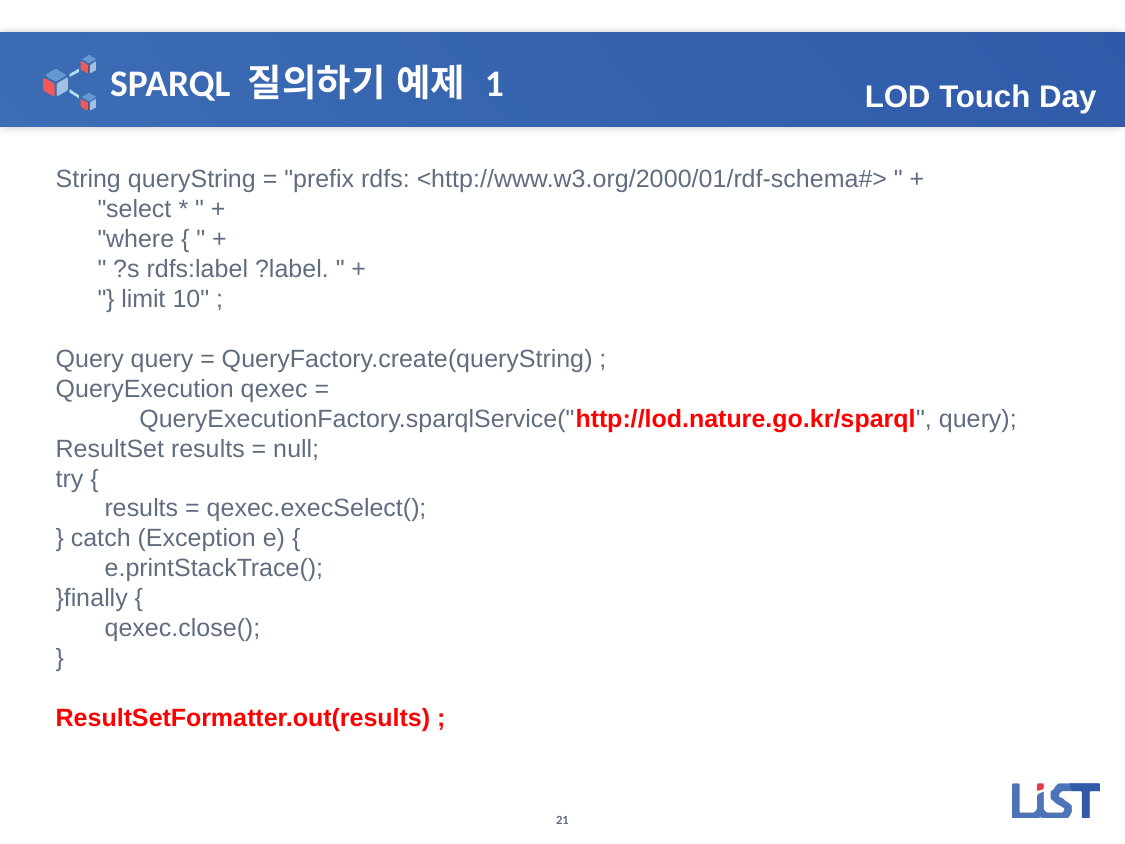

# SPARQL 질의하기 예제 1
String queryString = "prefix rdfs: <http://www.w3.org/2000/01/rdf-schema#> " +
      "select * " +
      "where { " +
      " ?s rdfs:label ?label. " +
      "} limit 10" ;

Query query = QueryFactory.create(queryString) ;
QueryExecution qexec =
            QueryExecutionFactory.sparqlService("http://lod.nature.go.kr/sparql", query);
ResultSet results = null;
try {
       results = qexec.execSelect();
} catch (Exception e) {
       e.printStackTrace();
}finally {
       qexec.close();
}

ResultSetFormatter.out(results) ;
21